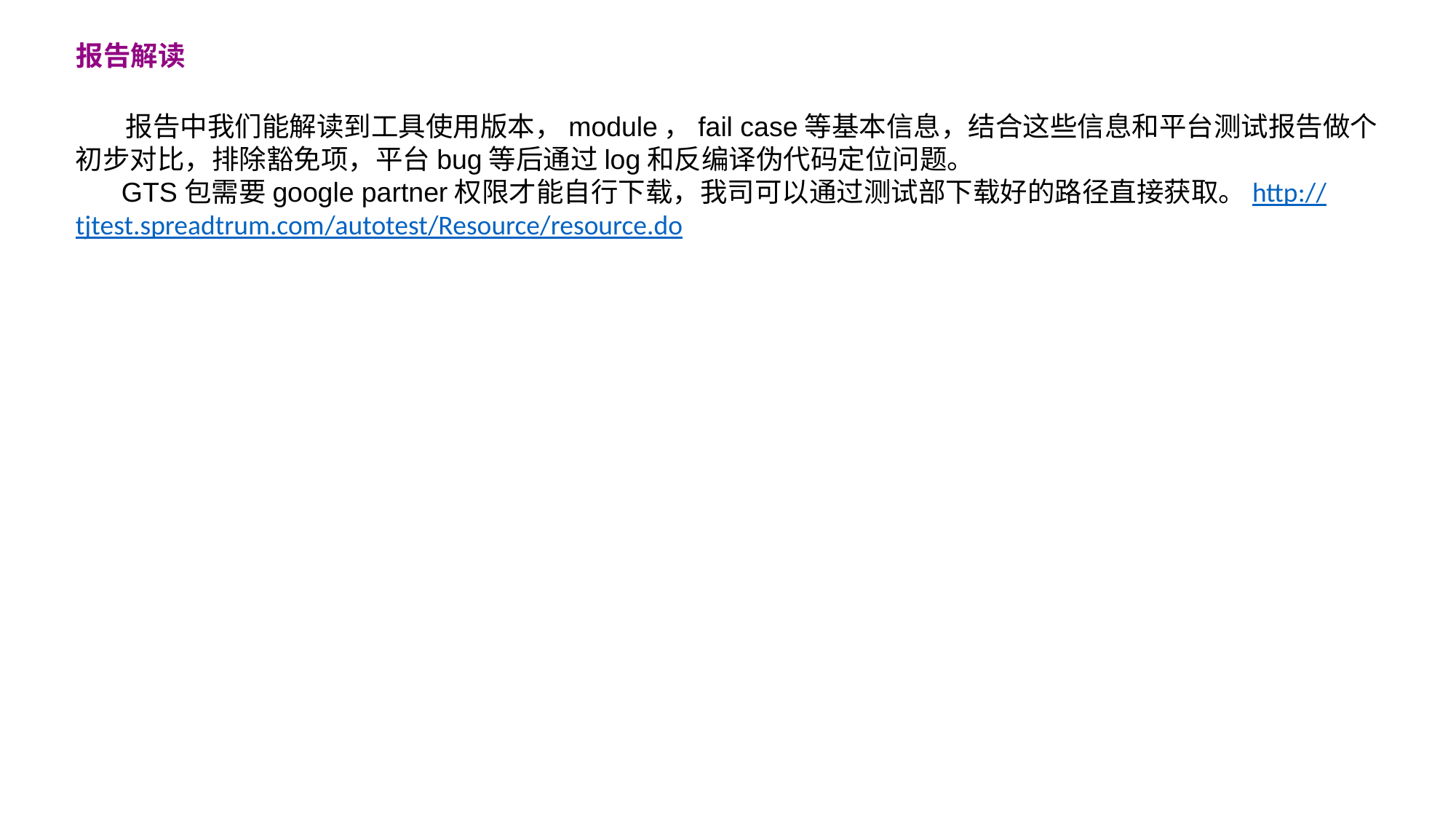

报告解读
       报告中我们能解读到工具使用版本，module，fail case等基本信息，结合这些信息和平台测试报告做个初步对比，排除豁免项，平台bug等后通过log和反编译伪代码定位问题。
      GTS包需要google partner权限才能自行下载，我司可以通过测试部下载好的路径直接获取。http://tjtest.spreadtrum.com/autotest/Resource/resource.do